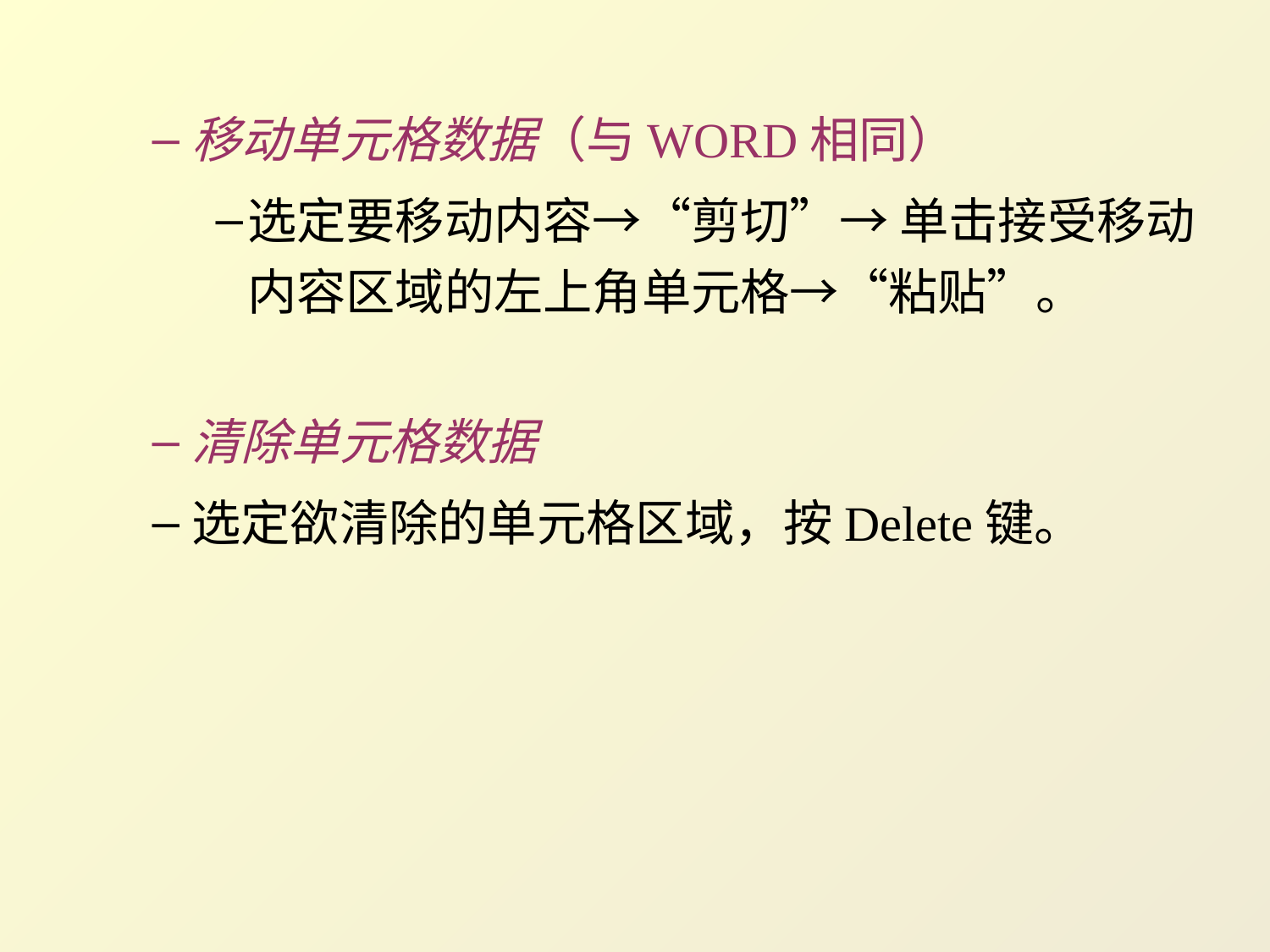

移动单元格数据（与WORD相同）
选定要移动内容→“剪切”→ 单击接受移动内容区域的左上角单元格→“粘贴”。

清除单元格数据
选定欲清除的单元格区域，按Delete键。